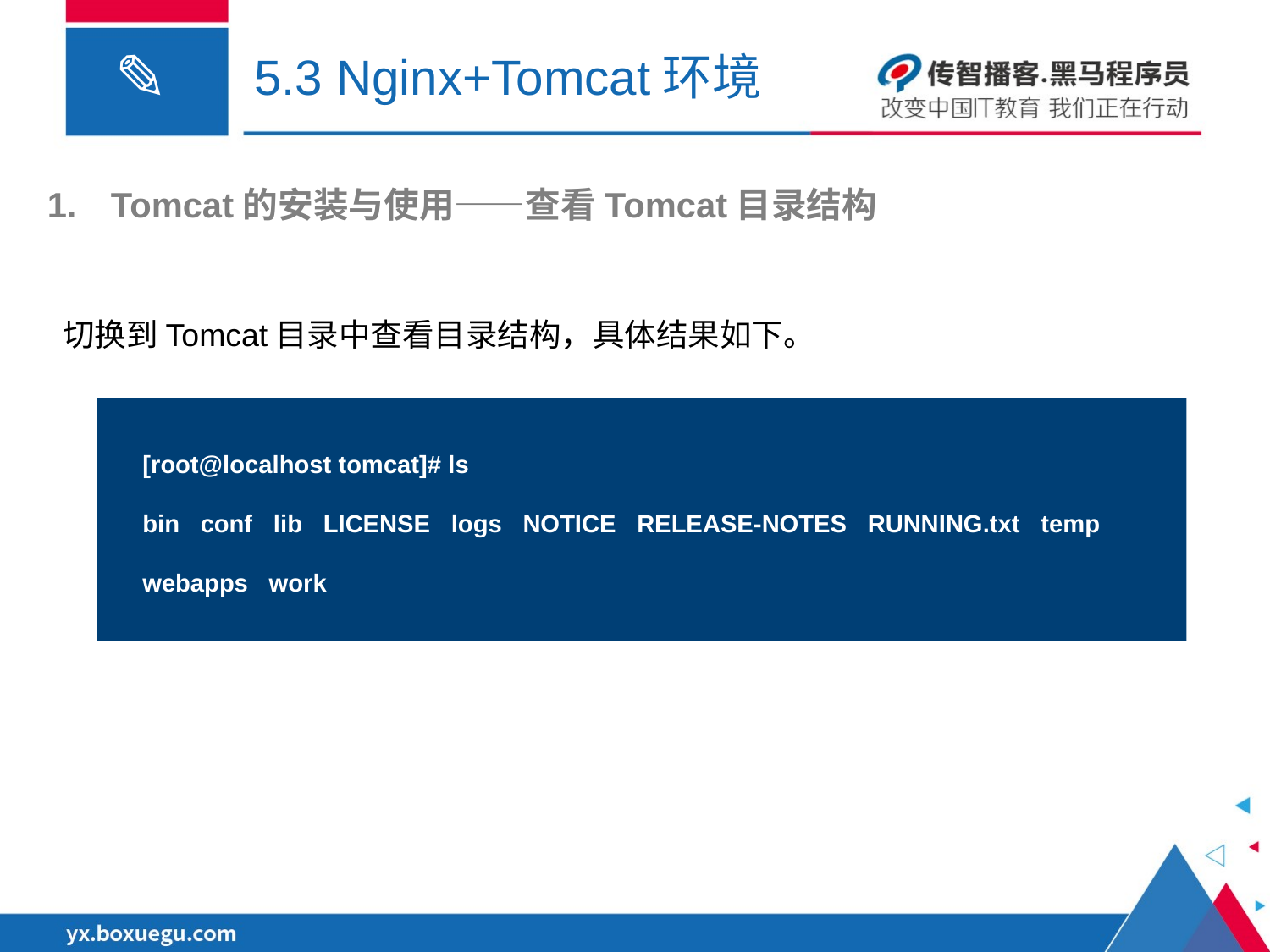

# 5.3 Nginx+Tomcat环境
Tomcat的安装与使用——查看Tomcat目录结构
切换到Tomcat目录中查看目录结构，具体结果如下。

[root@localhost tomcat]# ls
bin   conf   lib   LICENSE   logs   NOTICE   RELEASE-NOTES   RUNNING.txt   temp
webapps   work